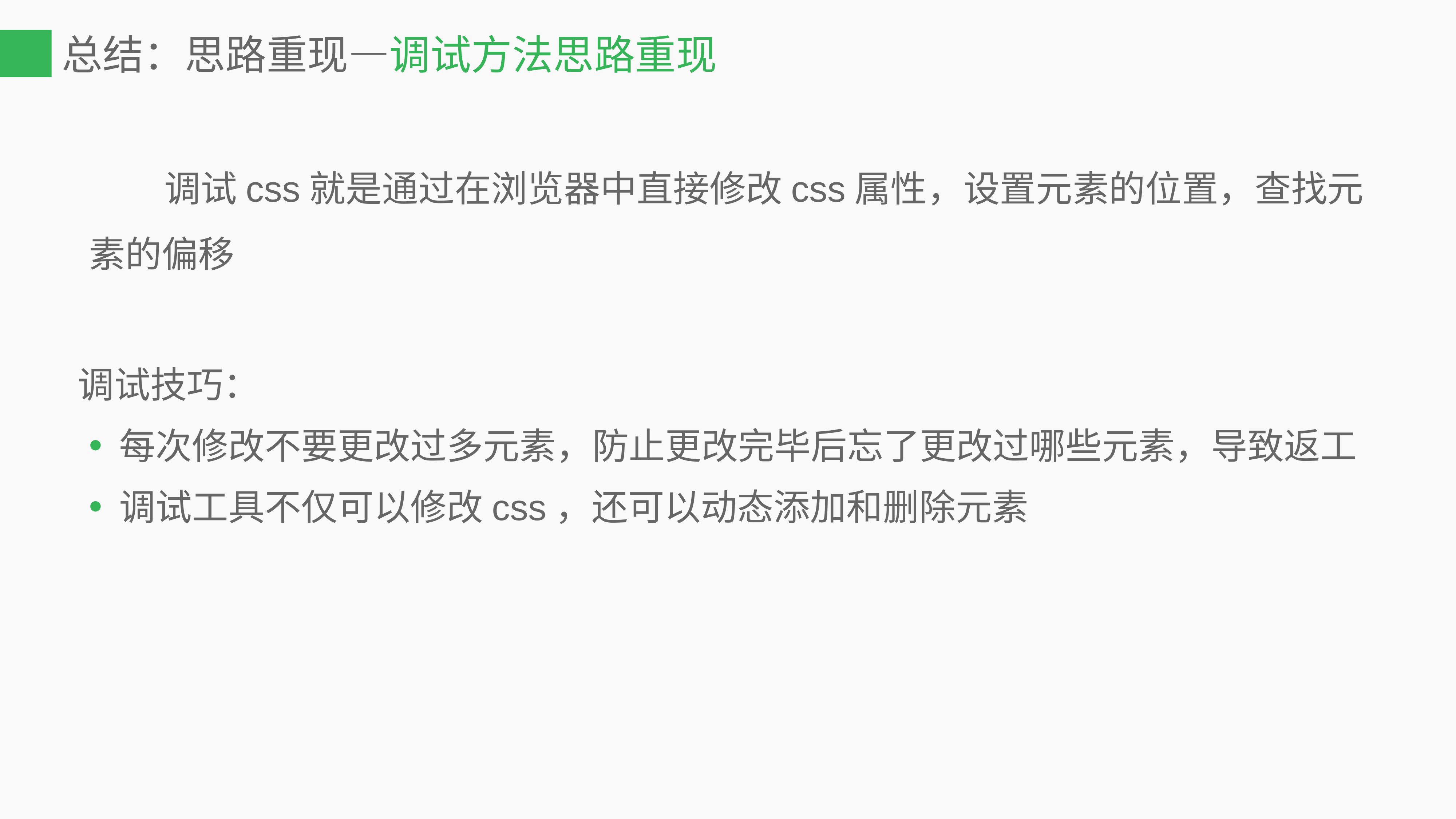

# 总结：思路重现—调试方法思路重现
调试css就是通过在浏览器中直接修改css属性，设置元素的位置，查找元素的偏移

调试技巧：
每次修改不要更改过多元素，防止更改完毕后忘了更改过哪些元素，导致返工
调试工具不仅可以修改css，还可以动态添加和删除元素